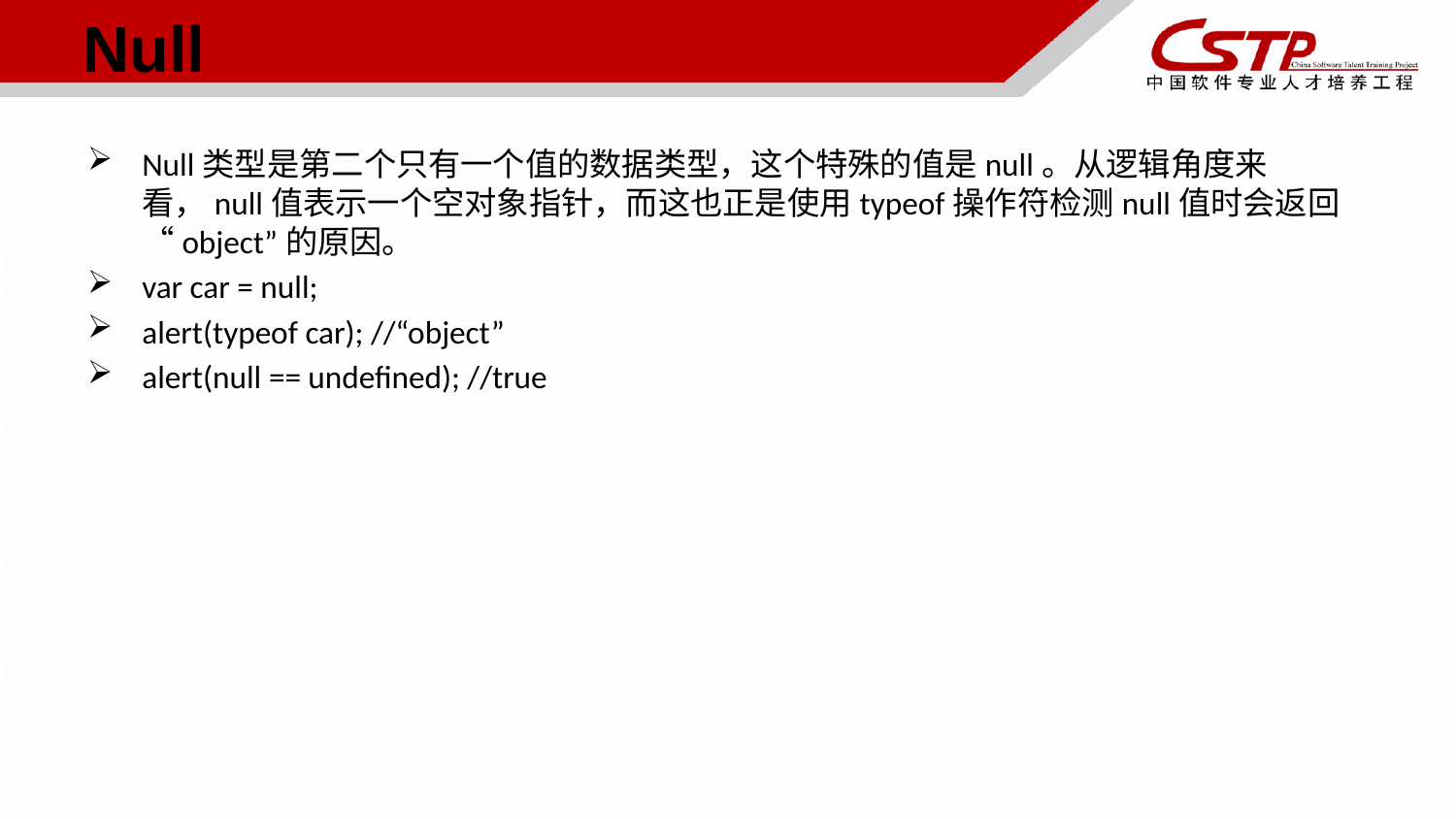

# Null
Null类型是第二个只有一个值的数据类型，这个特殊的值是null。从逻辑角度来看，null值表示一个空对象指针，而这也正是使用typeof操作符检测null值时会返回“object”的原因。
var car = null;
alert(typeof car); //“object”
alert(null == undefined); //true